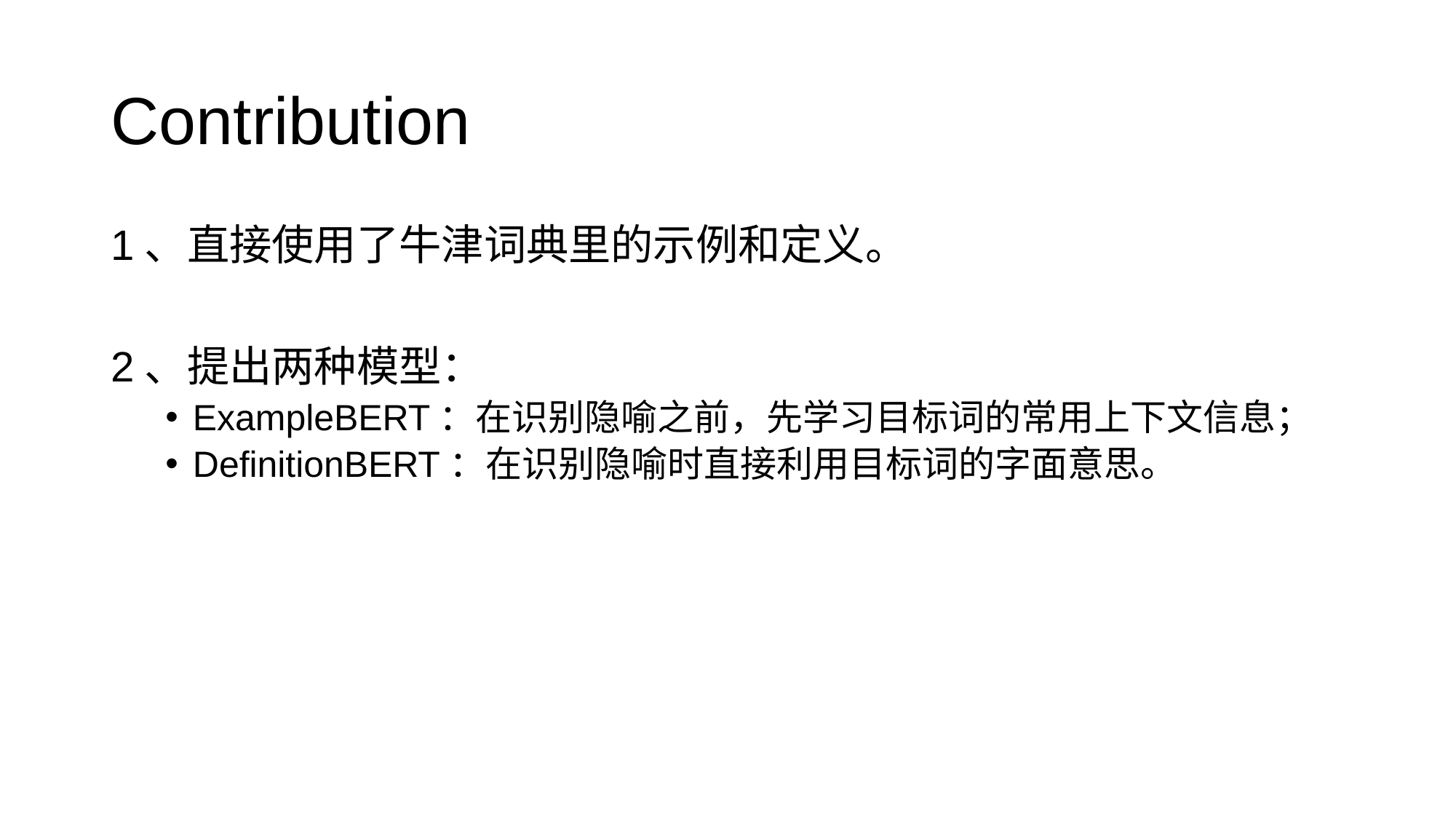

# Contribution
1、直接使用了牛津词典里的示例和定义。

2、提出两种模型：
ExampleBERT：在识别隐喻之前，先学习目标词的常用上下文信息；
DefinitionBERT：在识别隐喻时直接利用目标词的字面意思。